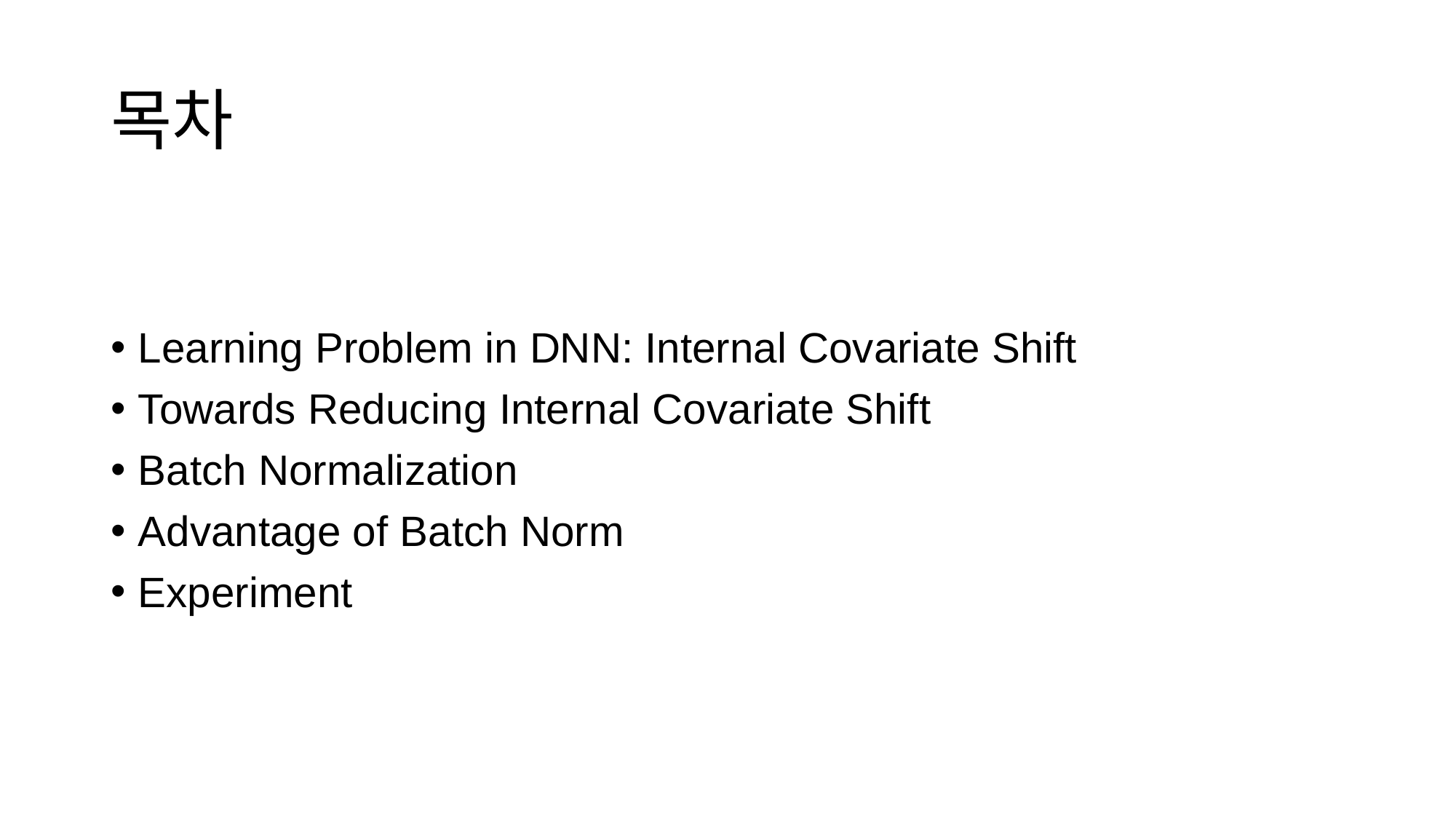

# 목차
Learning Problem in DNN: Internal Covariate Shift
Towards Reducing Internal Covariate Shift
Batch Normalization
Advantage of Batch Norm
Experiment